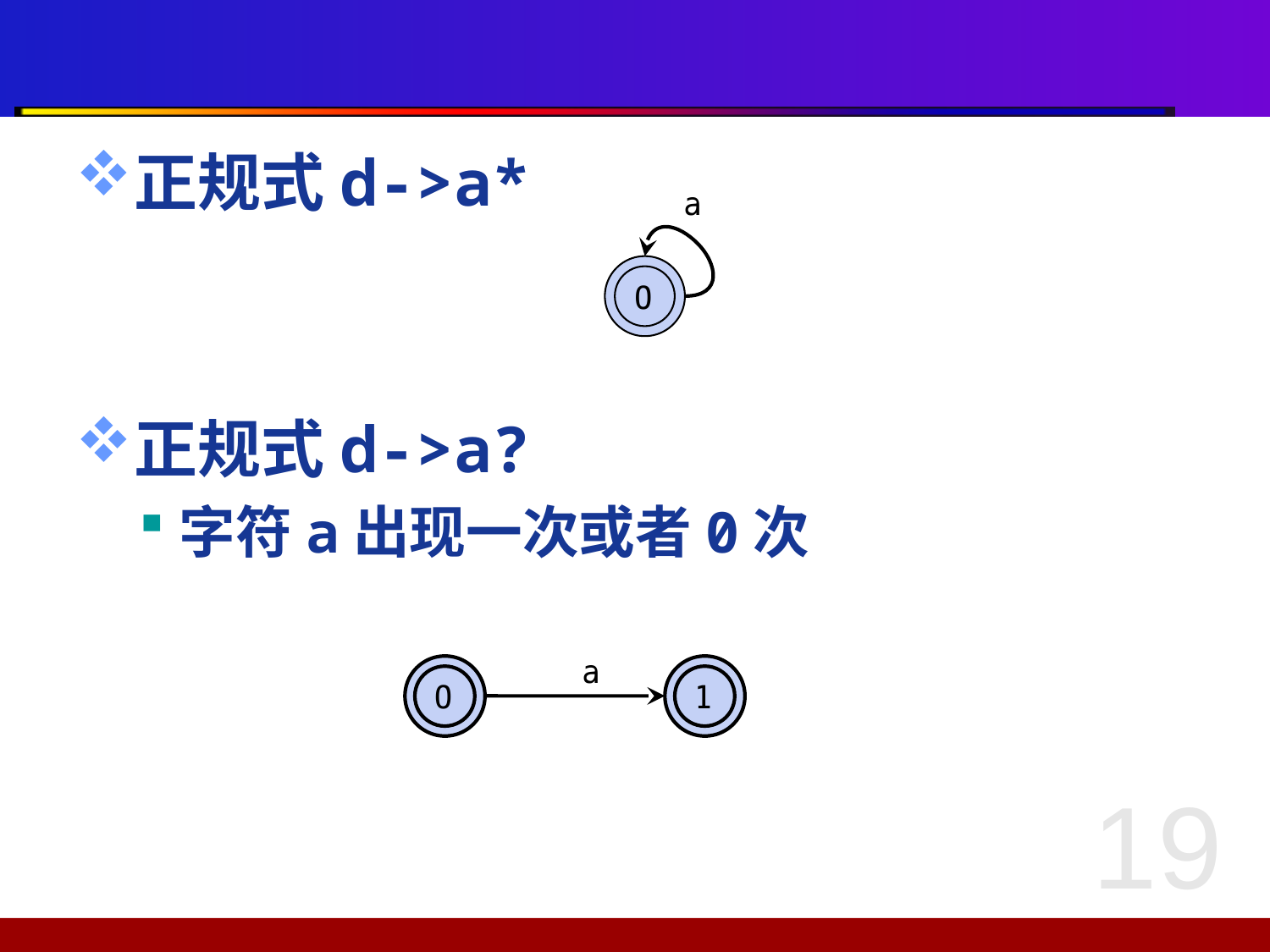

#
正规式d->a*

正规式d->a?
字符a出现一次或者0次

a

0
a

0
1

19